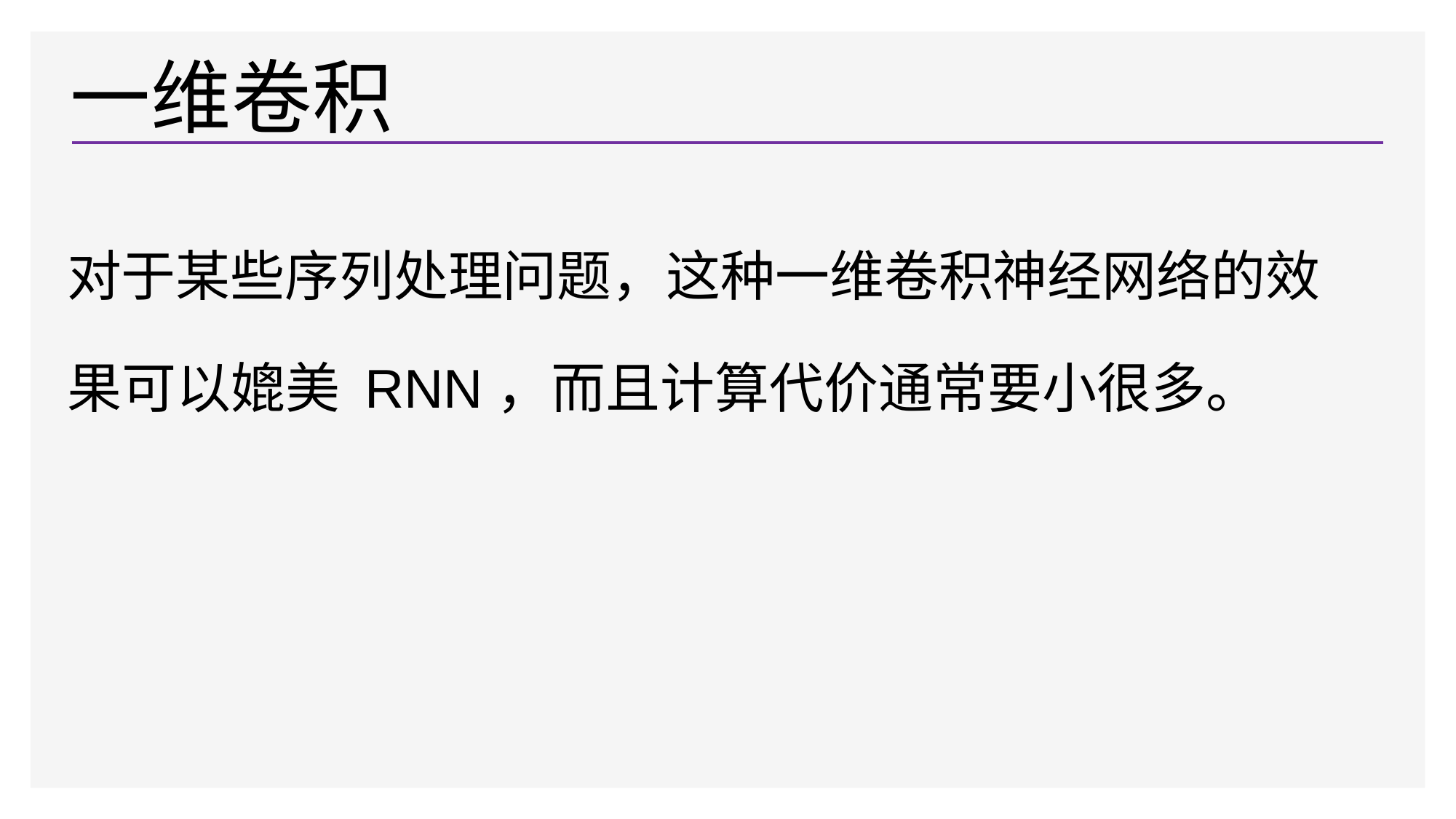

一维卷积
对于某些序列处理问题，这种一维卷积神经网络的效
果可以媲美 RNN，而且计算代价通常要小很多。